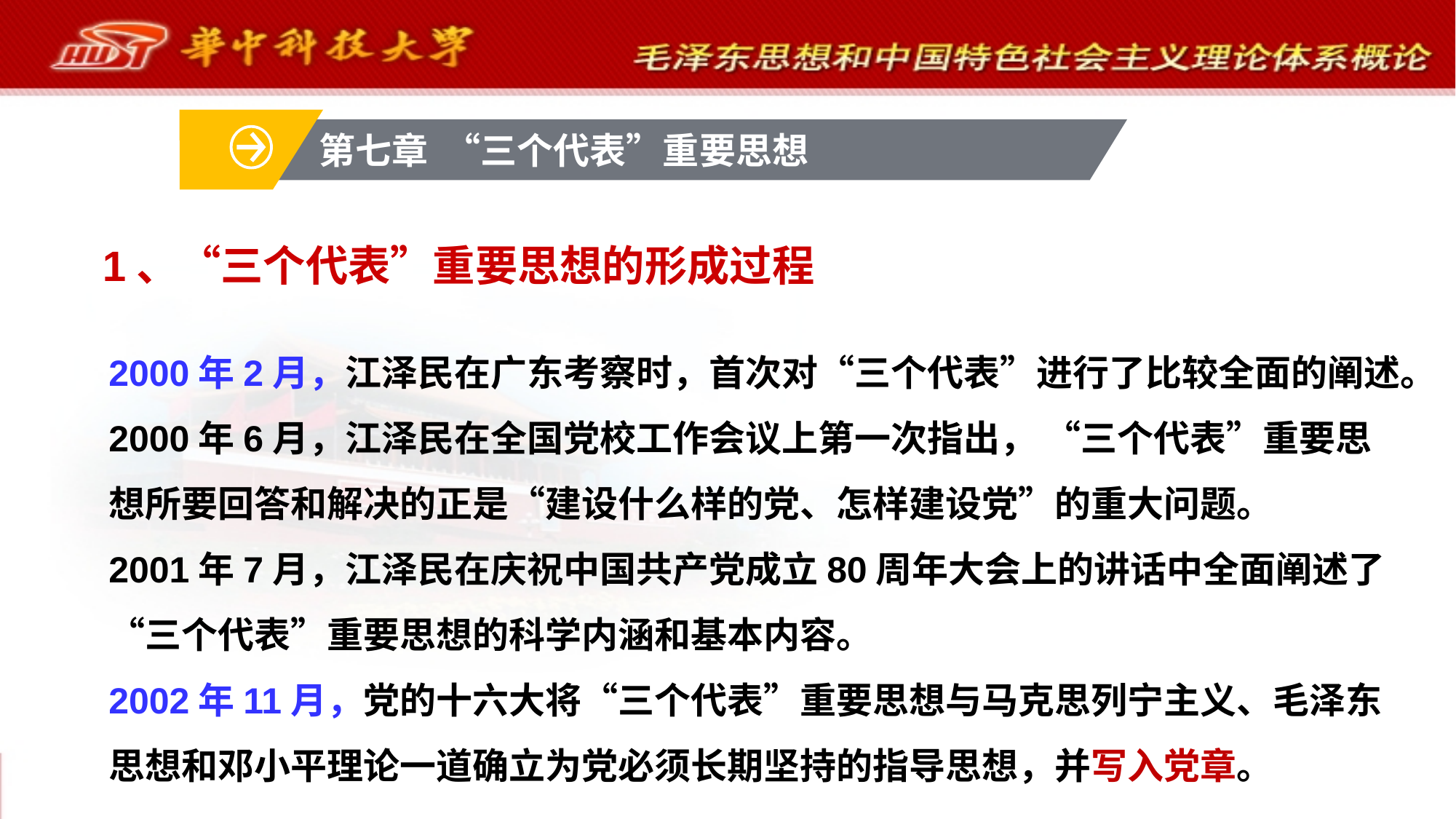

第七章  “三个代表”重要思想

# 1、“三个代表”重要思想的形成过程
2000年2月，江泽民在广东考察时，首次对“三个代表”进行了比较全面的阐述。
2000年6月，江泽民在全国党校工作会议上第一次指出， “三个代表”重要思想所要回答和解决的正是“建设什么样的党、怎样建设党”的重大问题。
2001年7月，江泽民在庆祝中国共产党成立80周年大会上的讲话中全面阐述了“三个代表”重要思想的科学内涵和基本内容。
2002年11月，党的十六大将“三个代表”重要思想与马克思列宁主义、毛泽东思想和邓小平理论一道确立为党必须长期坚持的指导思想，并写入党章。